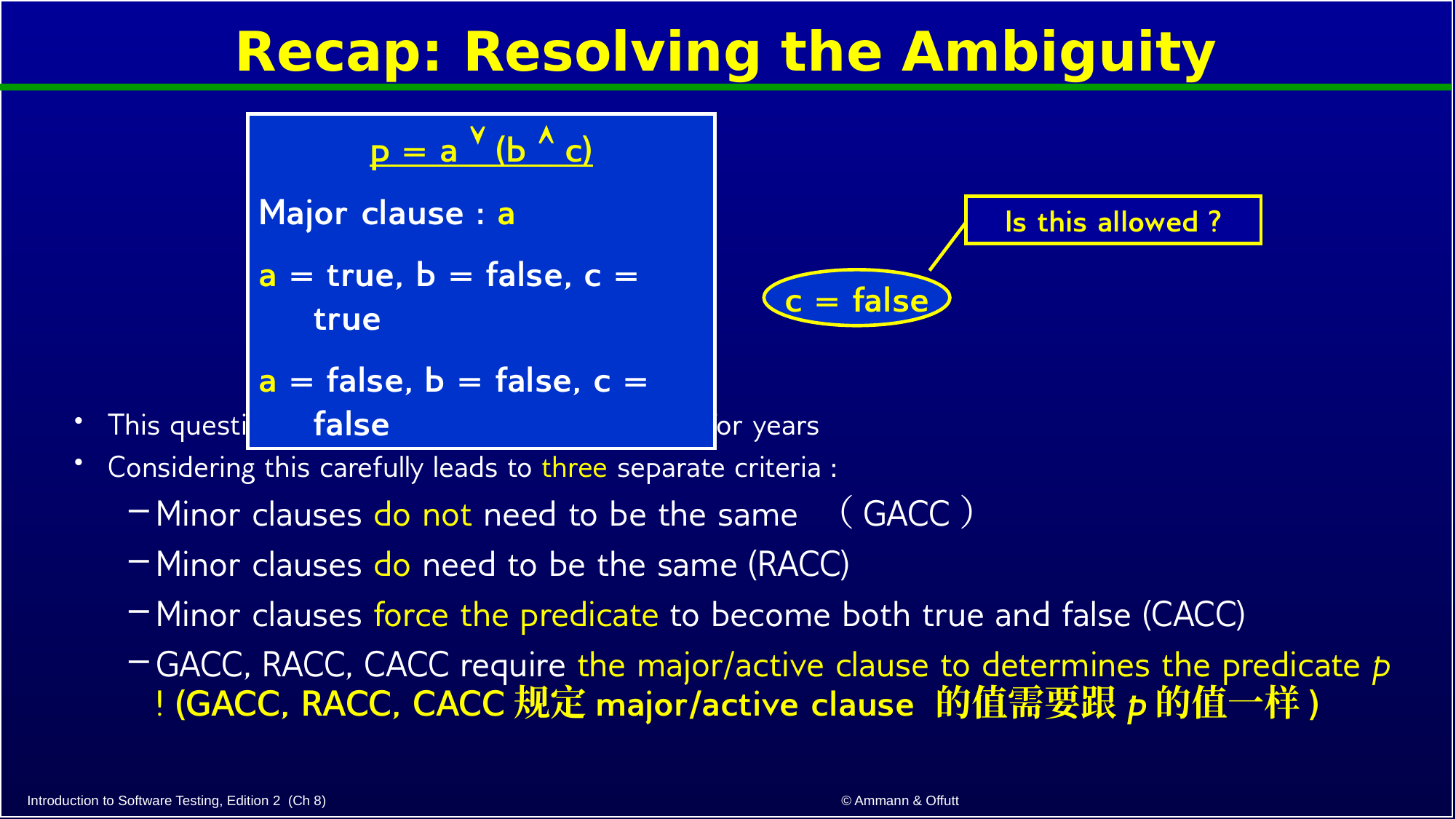

# Recap: Resolving the Ambiguity
p = a ∨ (b ∧ c)
Major clause : a
a = true, b = false, c = true
a = false, b = false, c = false
Is this allowed ?

c = false
This question caused confusion among testers for years
Considering this carefully leads to three separate criteria :
Minor clauses do not need to be the same （GACC）
Minor clauses do need to be the same (RACC)
Minor clauses force the predicate to become both true and false (CACC)
GACC, RACC, CACC require the major/active clause to determines the predicate p ! (GACC, RACC, CACC规定major/active clause 的值需要跟p的值一样)
5
© Ammann & Offutt
Introduction to Software Testing, Edition 2  (Ch 8)